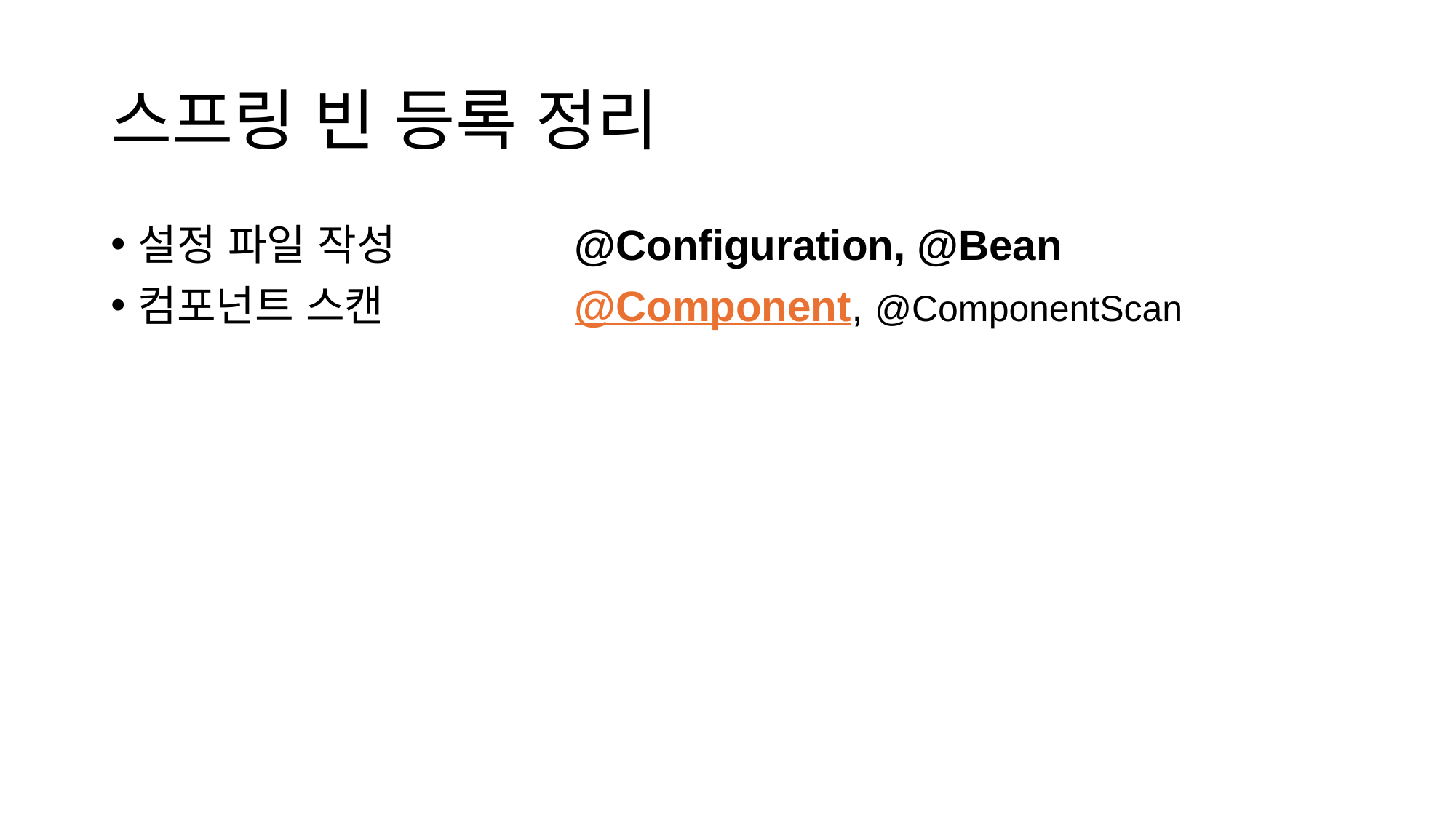

# 스프링 빈 등록 정리
설정 파일 작성 		@Configuration, @Bean
컴포넌트 스캔 		@Component, @ComponentScan